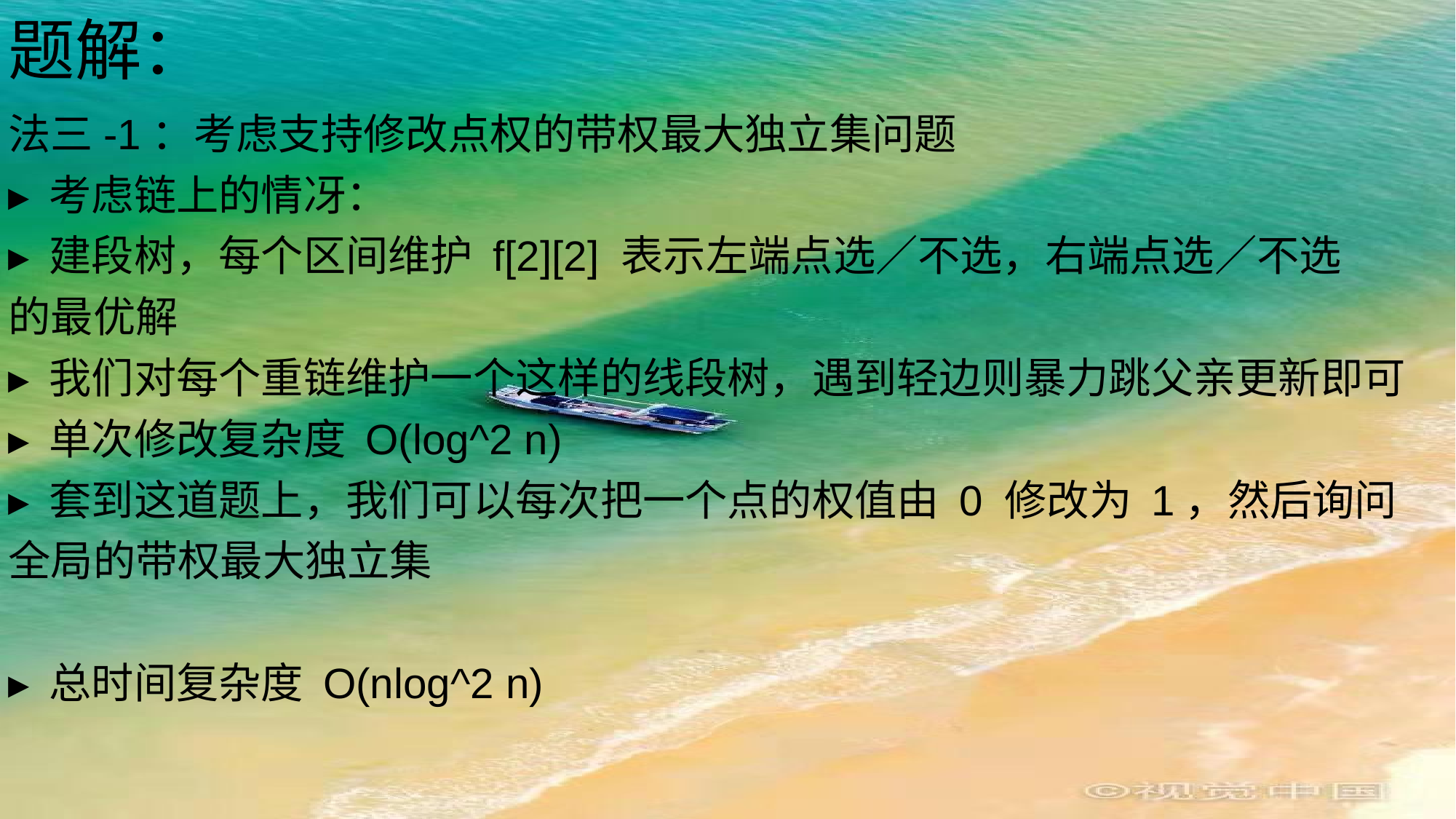

# 题解：
法三-1：考虑支持修改点权的带权最大独立集问题
▸ 考虑链上的情冴：
▸ 建段树，每个区间维护 f[2][2] 表示左端点选／不选，右端点选／不选
的最优解
▸ 我们对每个重链维护一个这样的线段树，遇到轻边则暴力跳父亲更新即可
▸ 单次修改复杂度 O(log^2 n)
▸ 套到这道题上，我们可以每次把一个点的权值由 0 修改为 1，然后询问
全局的带权最大独立集

▸ 总时间复杂度 O(nlog^2 n)